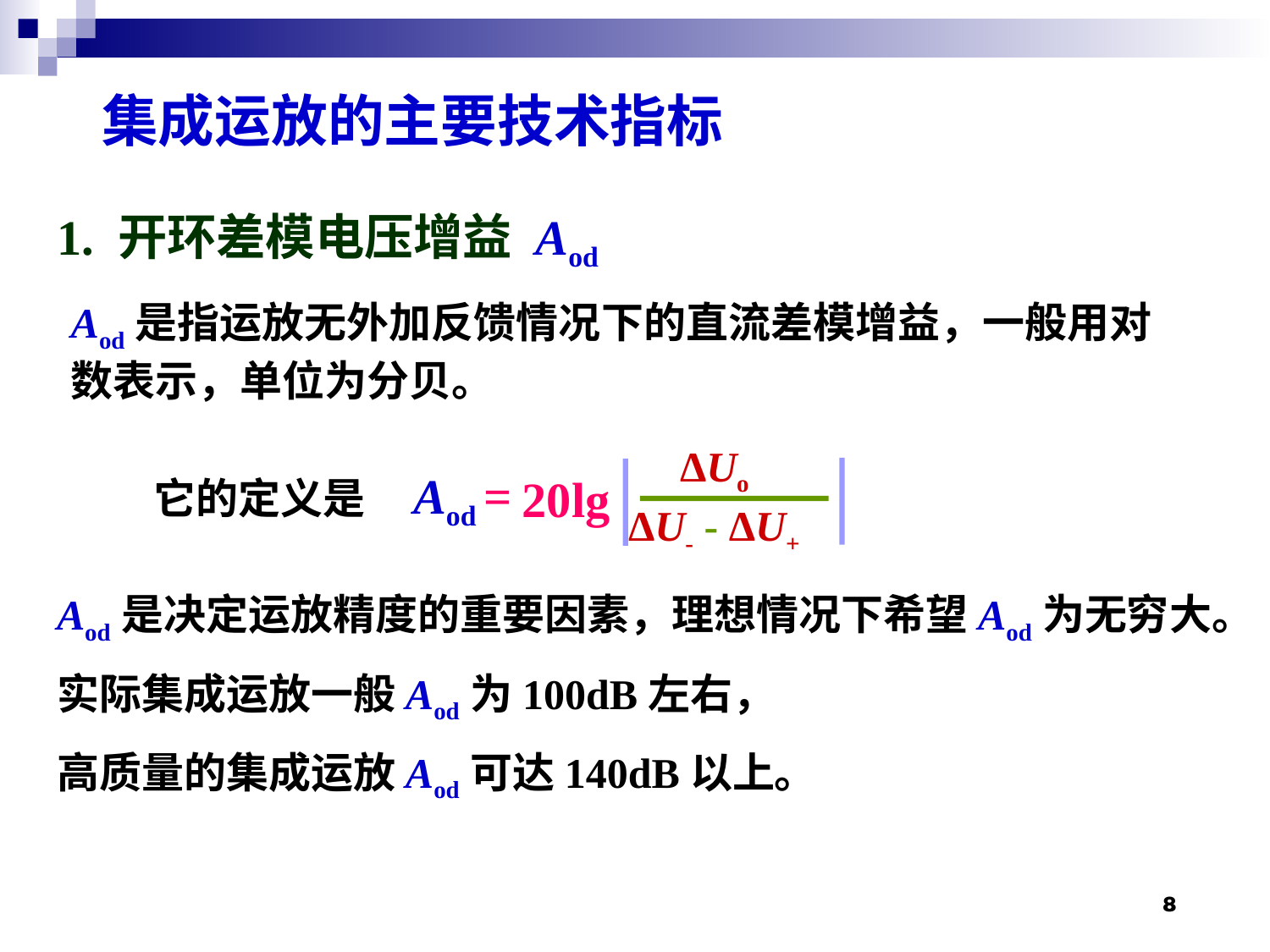

集成运放的主要技术指标
1. 开环差模电压增益 Aod
Aod是指运放无外加反馈情况下的直流差模增益，一般用对数表示，单位为分贝。
ΔUo

20lg
 ΔU- - ΔU+

它的定义是    Aod =
Aod是决定运放精度的重要因素，理想情况下希望Aod为无穷大。
实际集成运放一般Aod为100dB左右，
高质量的集成运放Aod可达140dB以上。
8